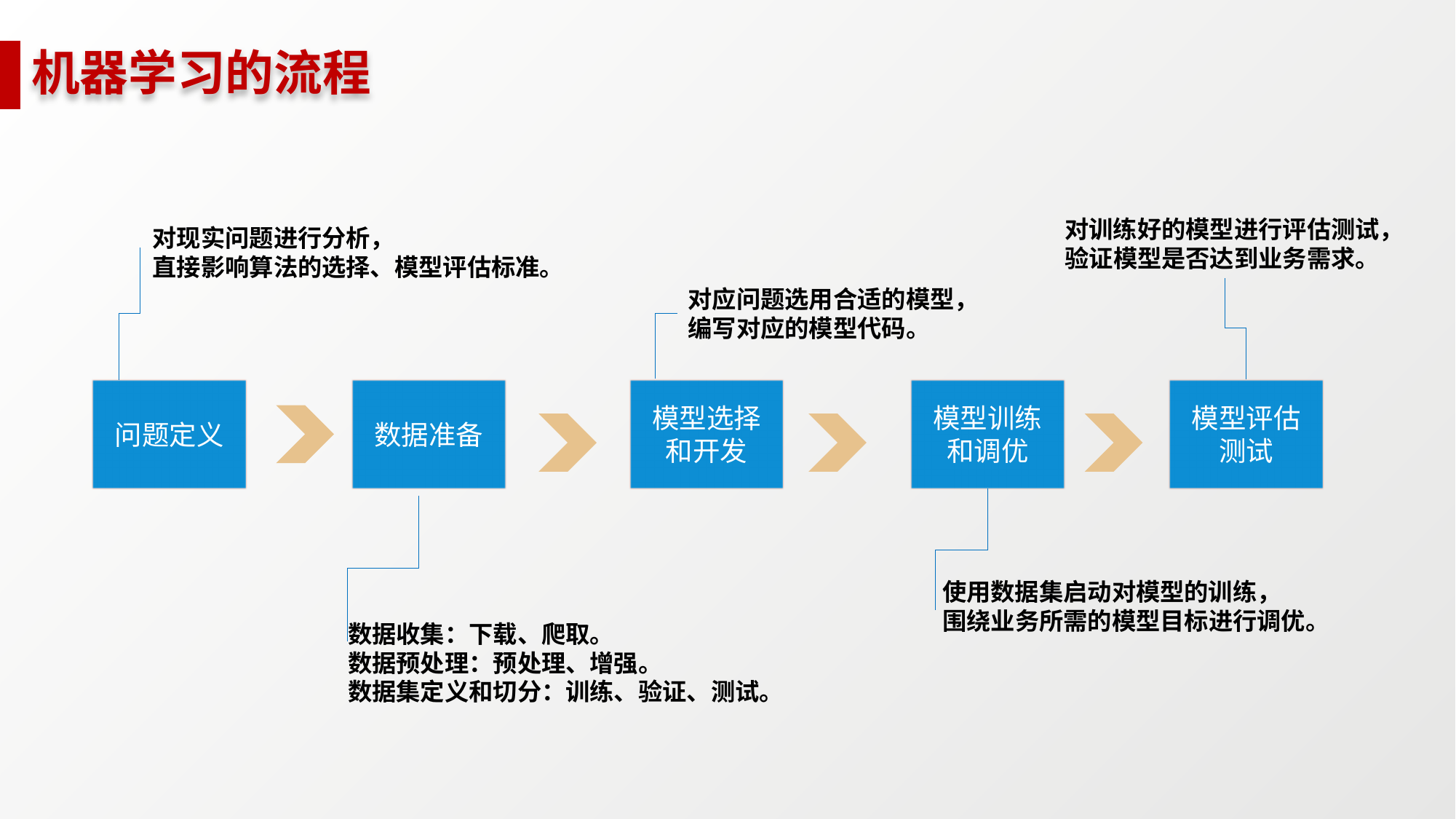

# 机器学习的流程
对训练好的模型进行评估测试，
验证模型是否达到业务需求。
对现实问题进行分析，
直接影响算法的选择、模型评估标准。
对应问题选用合适的模型，
编写对应的模型代码。
问题定义
数据准备
模型选择和开发
模型训练和调优
模型评估测试

使用数据集启动对模型的训练，
围绕业务所需的模型目标进行调优。
数据收集：下载、爬取。
数据预处理：预处理、增强。
数据集定义和切分：训练、验证、测试。